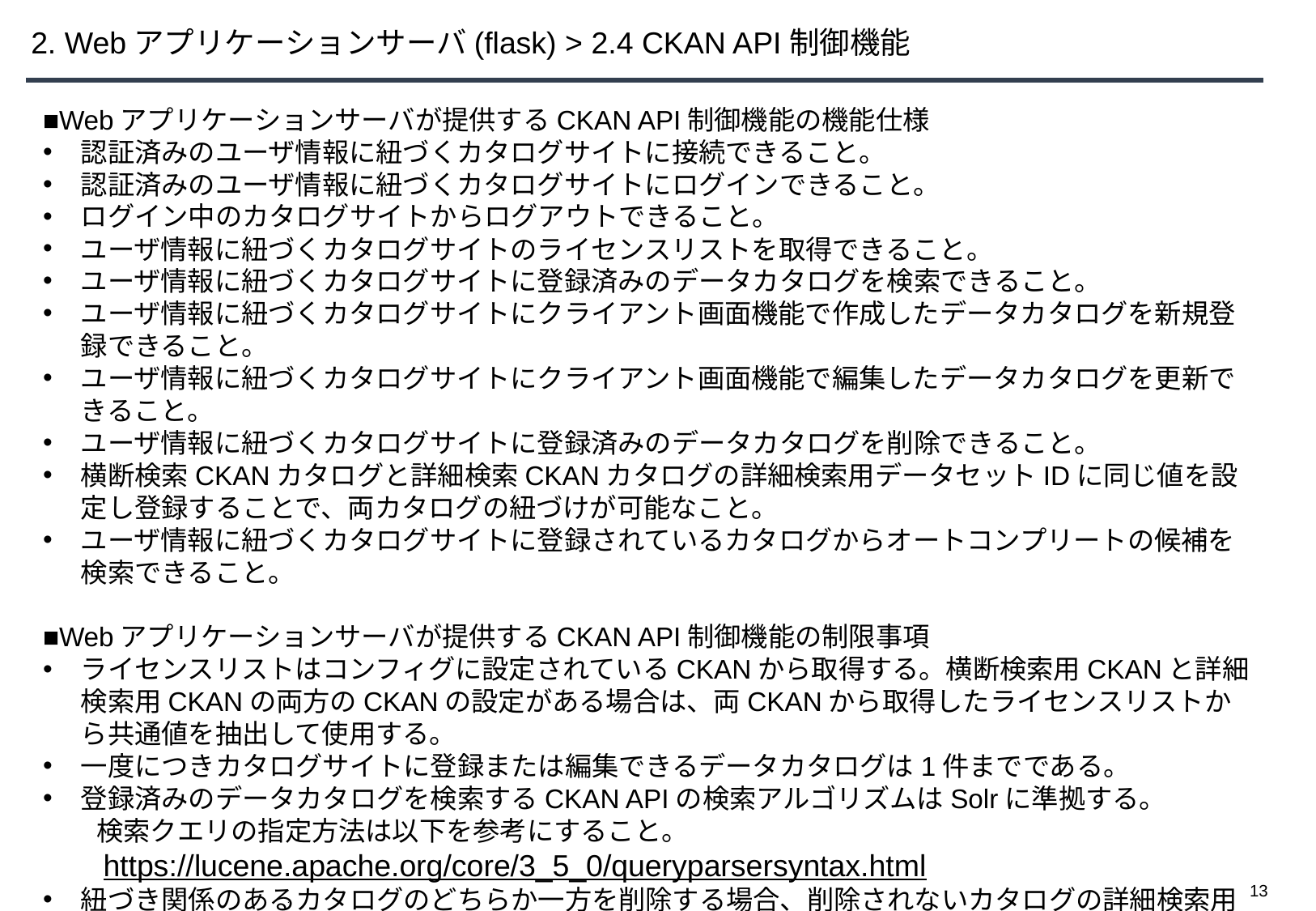

# 2. Webアプリケーションサーバ(flask) > 2.4 CKAN API制御機能
■Webアプリケーションサーバが提供するCKAN API制御機能の機能仕様
認証済みのユーザ情報に紐づくカタログサイトに接続できること。
認証済みのユーザ情報に紐づくカタログサイトにログインできること。
ログイン中のカタログサイトからログアウトできること。
ユーザ情報に紐づくカタログサイトのライセンスリストを取得できること。
ユーザ情報に紐づくカタログサイトに登録済みのデータカタログを検索できること。
ユーザ情報に紐づくカタログサイトにクライアント画面機能で作成したデータカタログを新規登録できること。
ユーザ情報に紐づくカタログサイトにクライアント画面機能で編集したデータカタログを更新できること。
ユーザ情報に紐づくカタログサイトに登録済みのデータカタログを削除できること。
横断検索CKANカタログと詳細検索CKANカタログの詳細検索用データセットIDに同じ値を設定し登録することで、両カタログの紐づけが可能なこと。
ユーザ情報に紐づくカタログサイトに登録されているカタログからオートコンプリートの候補を検索できること。

■Webアプリケーションサーバが提供するCKAN API制御機能の制限事項
ライセンスリストはコンフィグに設定されているCKANから取得する。横断検索用CKANと詳細検索用CKANの両方のCKANの設定がある場合は、両CKANから取得したライセンスリストから共通値を抽出して使用する。
一度につきカタログサイトに登録または編集できるデータカタログは1件までである。
登録済みのデータカタログを検索するCKAN APIの検索アルゴリズムはSolrに準拠する。
　　検索クエリの指定方法は以下を参考にすること。
　　https://lucene.apache.org/core/3_5_0/queryparsersyntax.html
紐づき関係のあるカタログのどちらか一方を削除する場合、削除されないカタログの詳細検索用データセットIDは未設定で更新される。